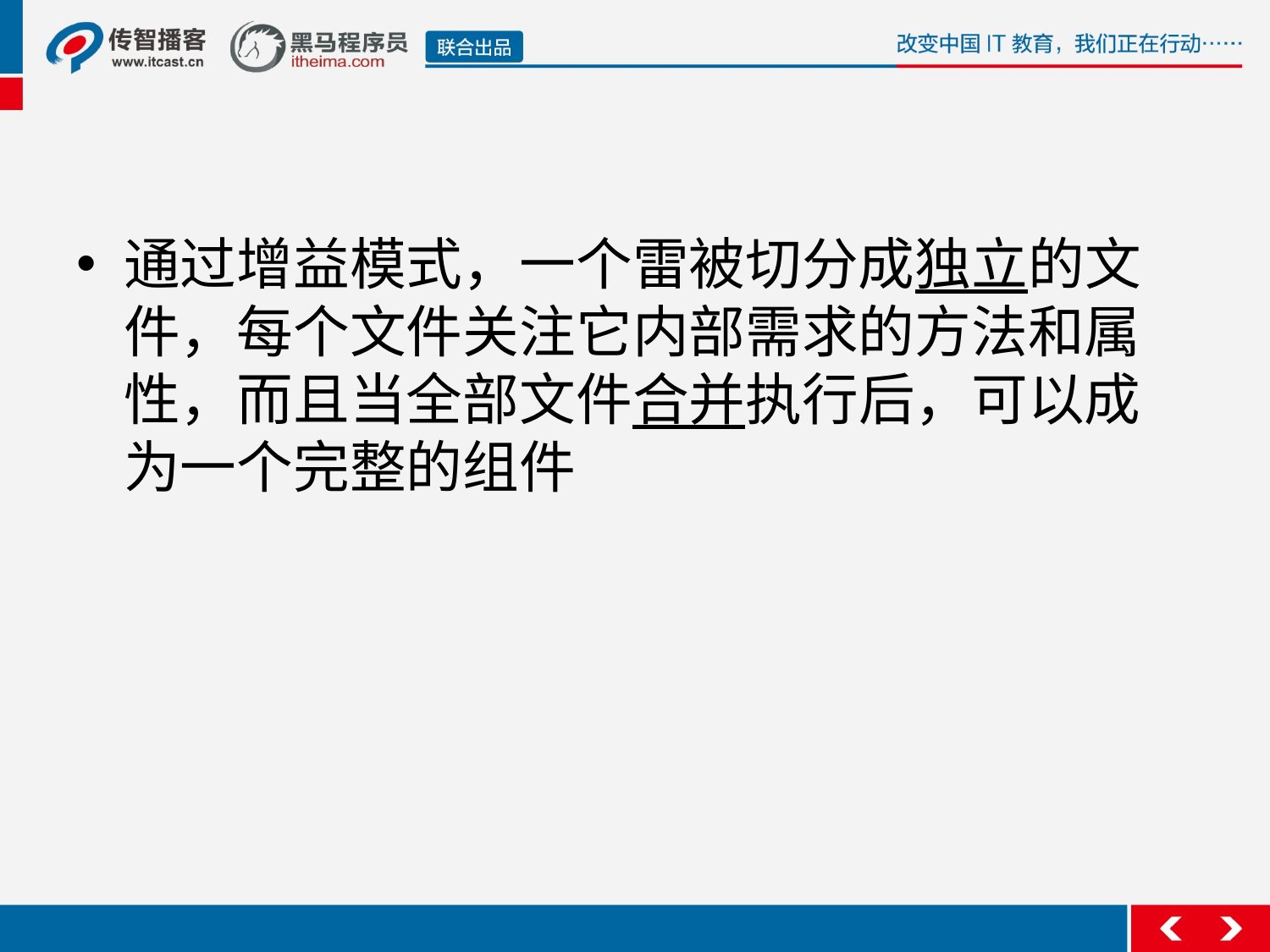

#
通过增益模式，一个雷被切分成独立的文件，每个文件关注它内部需求的方法和属性，而且当全部文件合并执行后，可以成为一个完整的组件